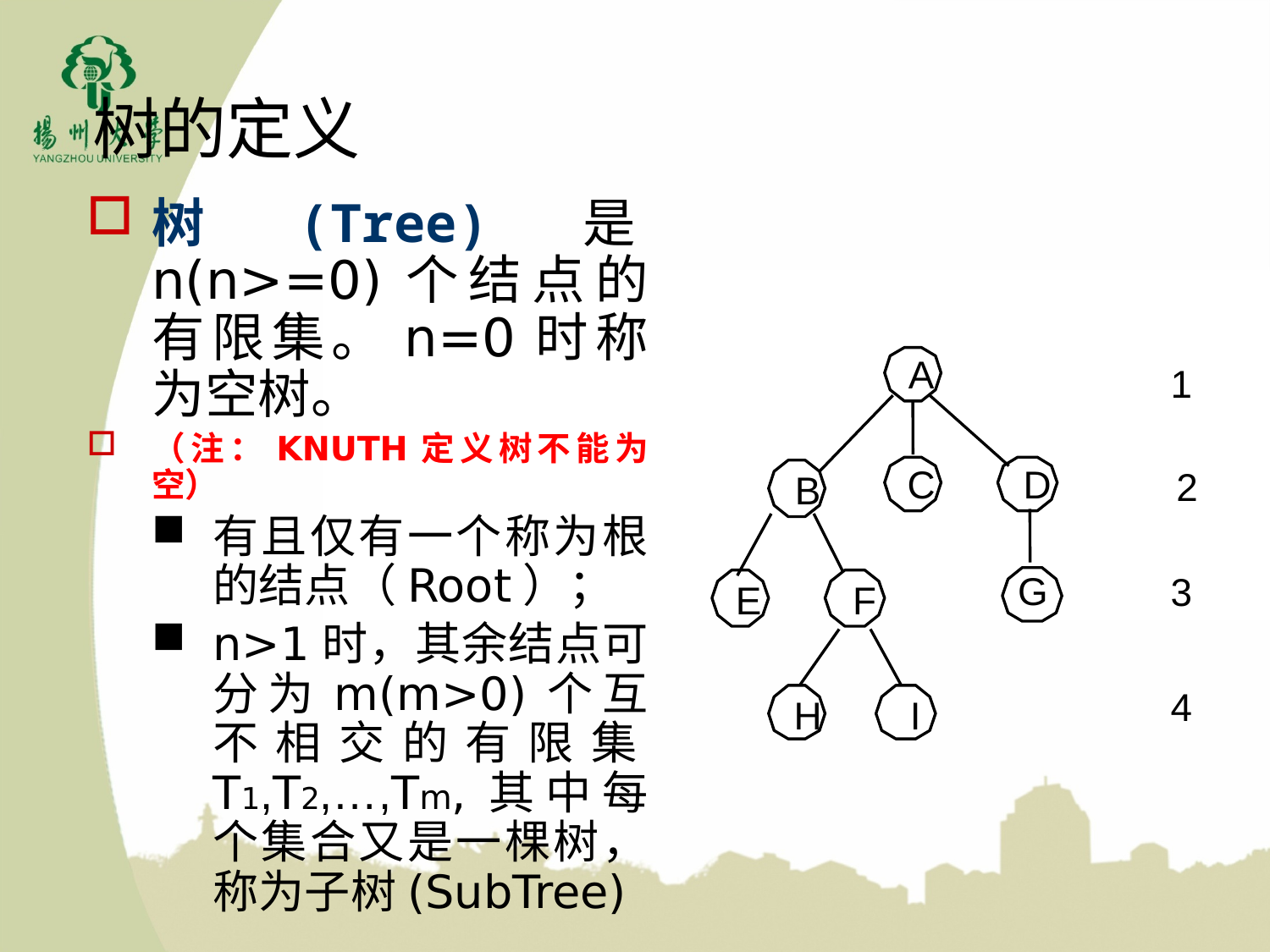

树的定义
树(Tree)是n(n>=0)个结点的有限集。n=0时称为空树。
（注：KNUTH定义树不能为空）
有且仅有一个称为根的结点（Root）；
n>1时，其余结点可分为m(m>0)个互不相交的有限集T1,T2,…,Tm,其中每个集合又是一棵树，称为子树(SubTree)

A
1

C
D
2
B

G
3

E
F

4

H
I